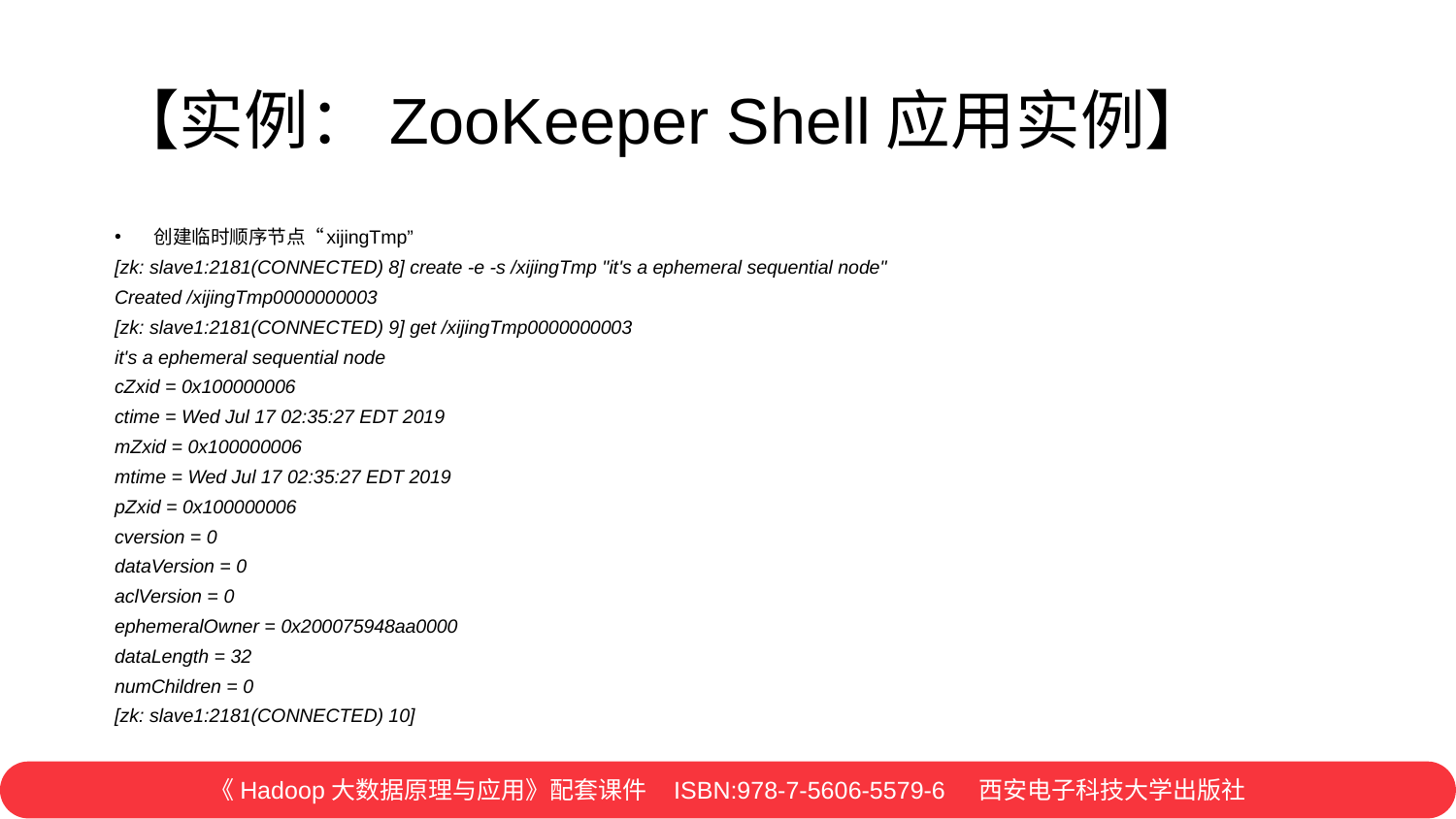

# 【实例：ZooKeeper Shell应用实例】
创建临时顺序节点“xijingTmp”
[zk: slave1:2181(CONNECTED) 8] create -e -s /xijingTmp "it's a ephemeral sequential node"
Created /xijingTmp0000000003
[zk: slave1:2181(CONNECTED) 9] get /xijingTmp0000000003
it's a ephemeral sequential node
cZxid = 0x100000006
ctime = Wed Jul 17 02:35:27 EDT 2019
mZxid = 0x100000006
mtime = Wed Jul 17 02:35:27 EDT 2019
pZxid = 0x100000006
cversion = 0
dataVersion = 0
aclVersion = 0
ephemeralOwner = 0x200075948aa0000
dataLength = 32
numChildren = 0
[zk: slave1:2181(CONNECTED) 10]